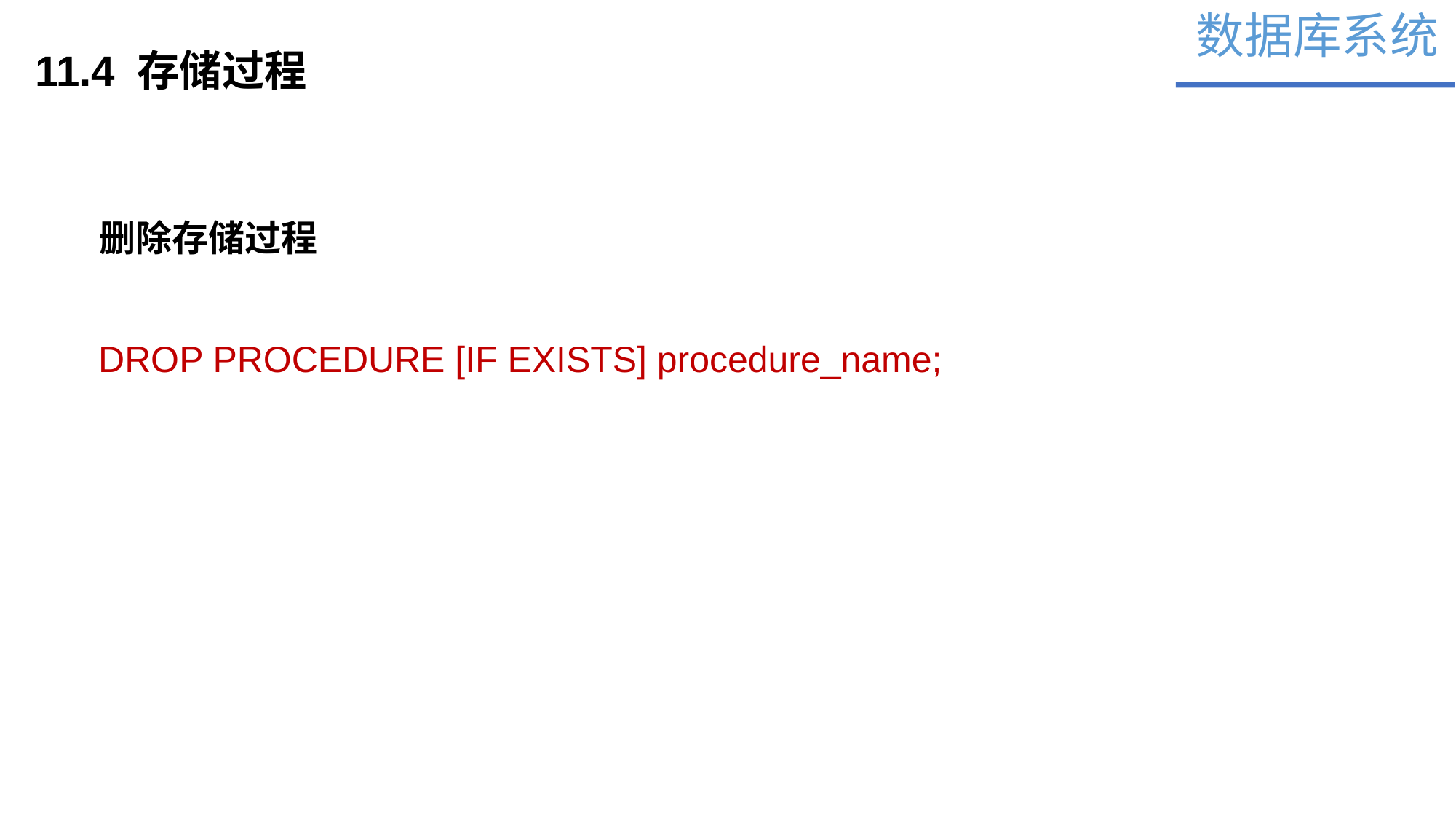

数据库系统
11.4 存储过程

删除存储过程
DROP PROCEDURE [IF EXISTS] procedure_name;